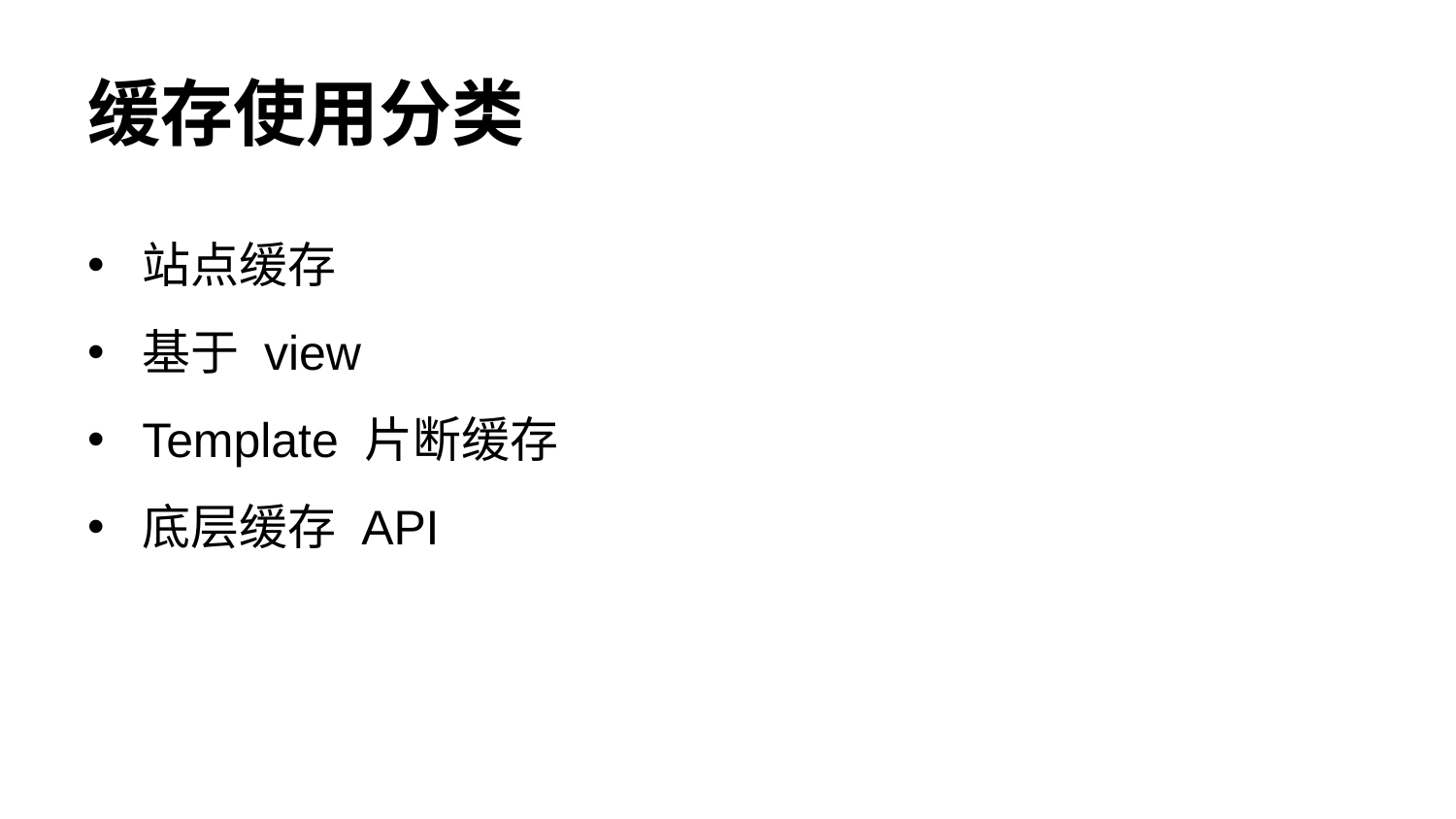

# 缓存使用分类
站点缓存
基于 view
Template 片断缓存
底层缓存 API